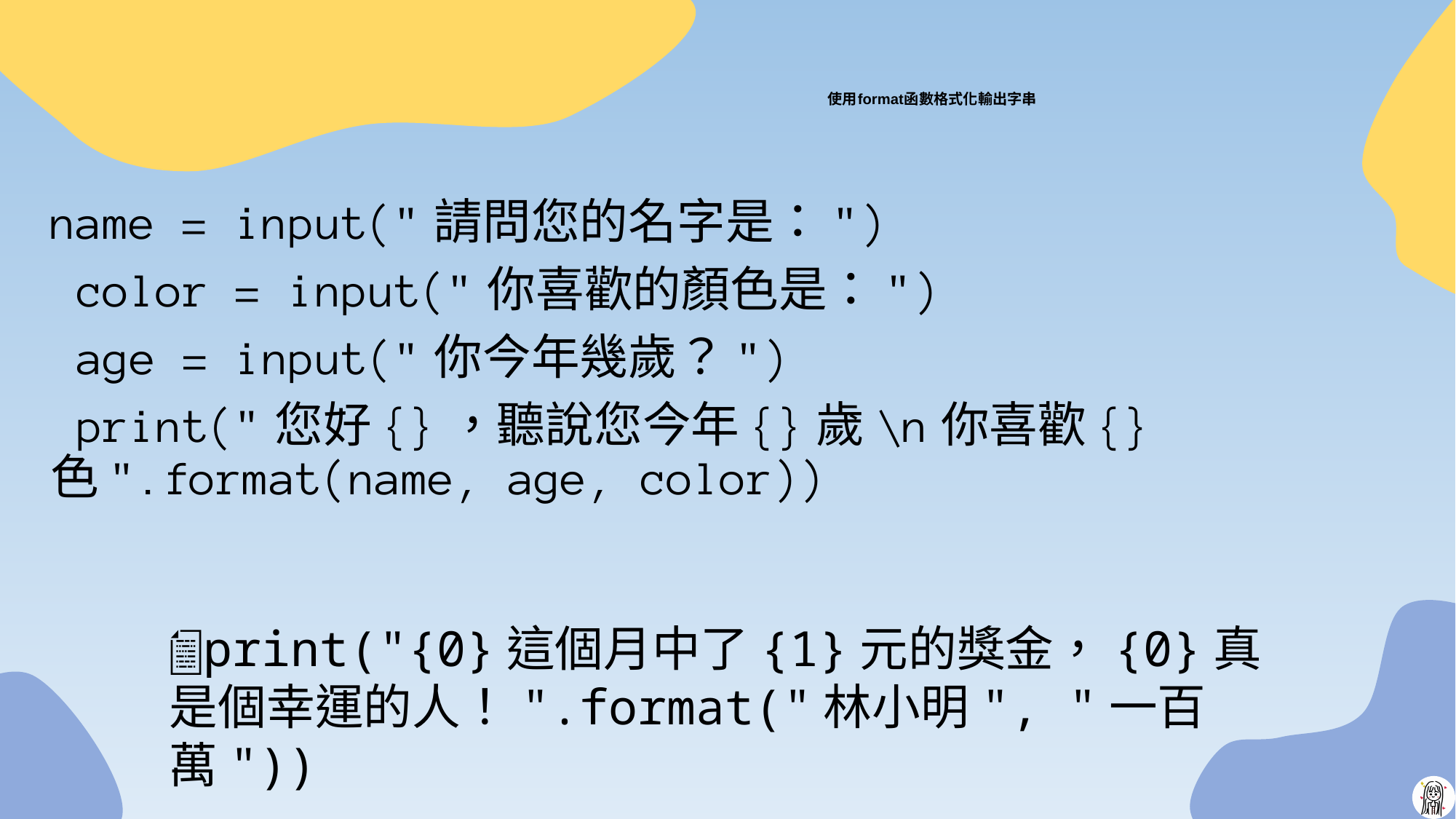

# 使用format函數格式化輸出字串
name = input("請問您的名字是：")
 color = input("你喜歡的顏色是：")
 age = input("你今年幾歲？")
 print("您好{}，聽說您今年{}歲\n你喜歡{}色".format(name, age, color))
📄print("{0}這個月中了{1}元的獎金，{0}真是個幸運的人！".format("林小明", "一百萬"))

58